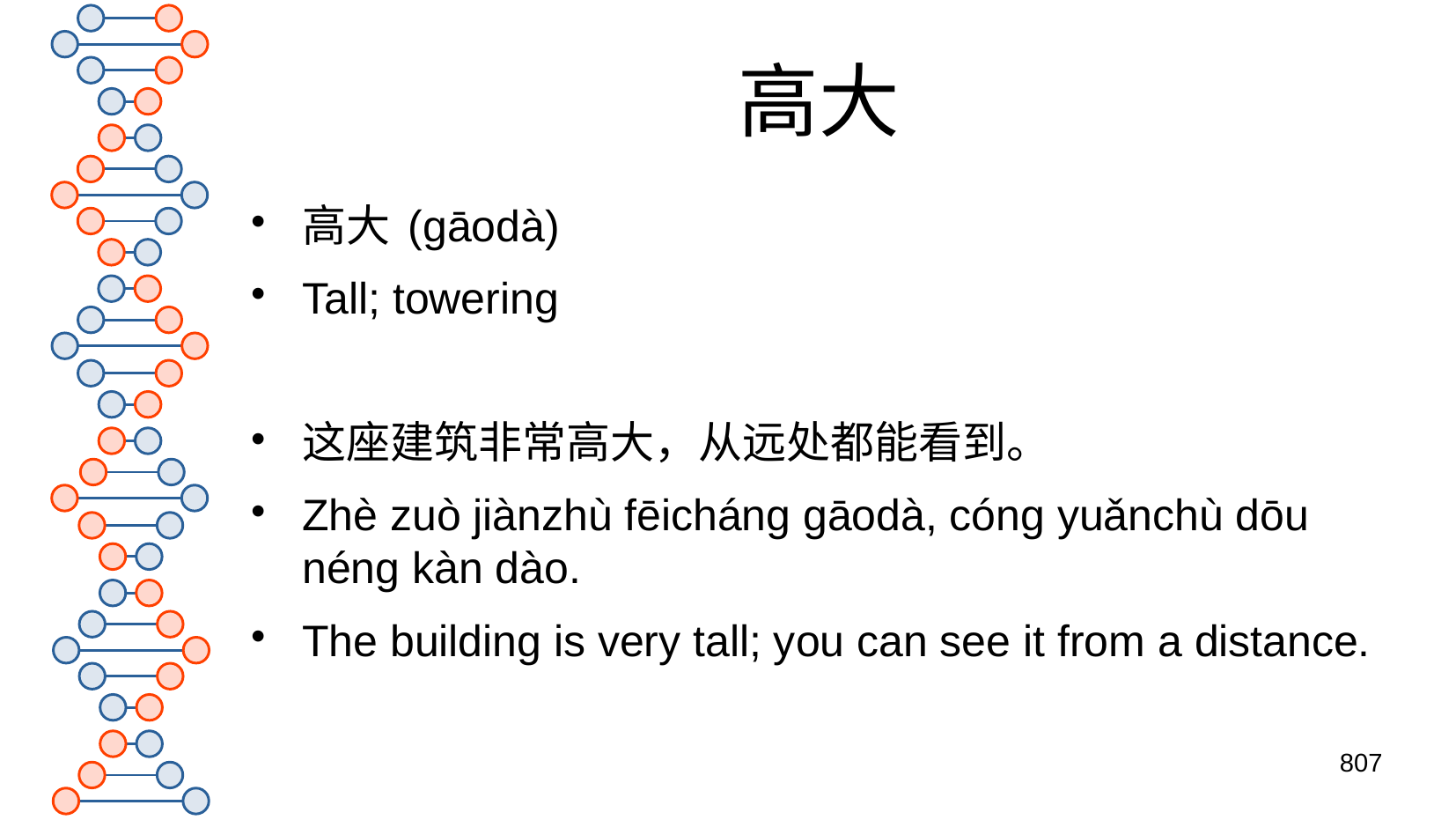

# 高大
高大 (gāodà)
Tall; towering

这座建筑非常高大，从远处都能看到。
Zhè zuò jiànzhù fēicháng gāodà, cóng yuǎnchù dōu néng kàn dào.
The building is very tall; you can see it from a distance.

807